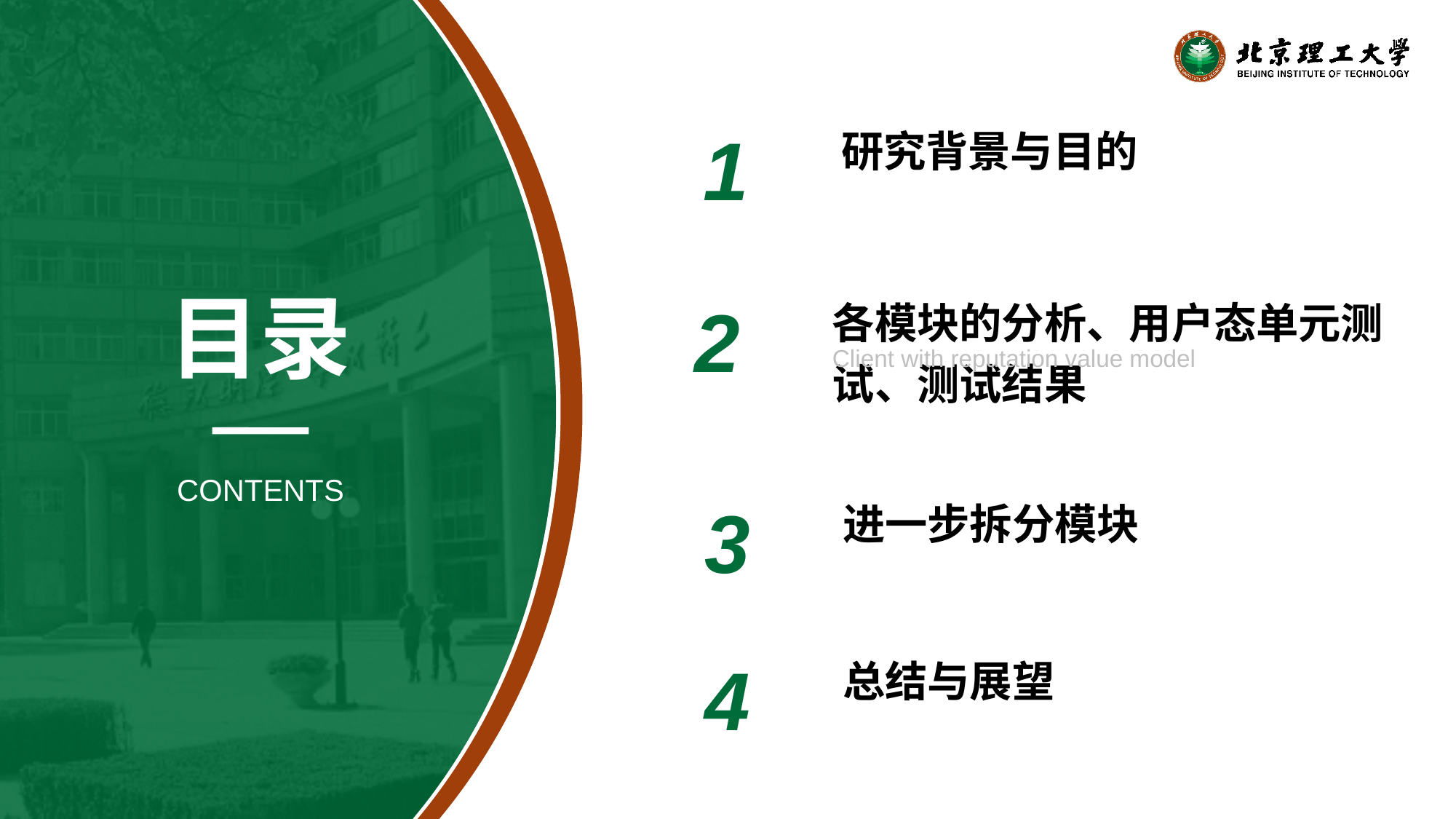

1
研究背景与目的

2
各模块的分析、用户态单元测试、测试结果
Client with reputation value model
目录

3
进一步拆分模块

CONTENTS
4
总结与展望